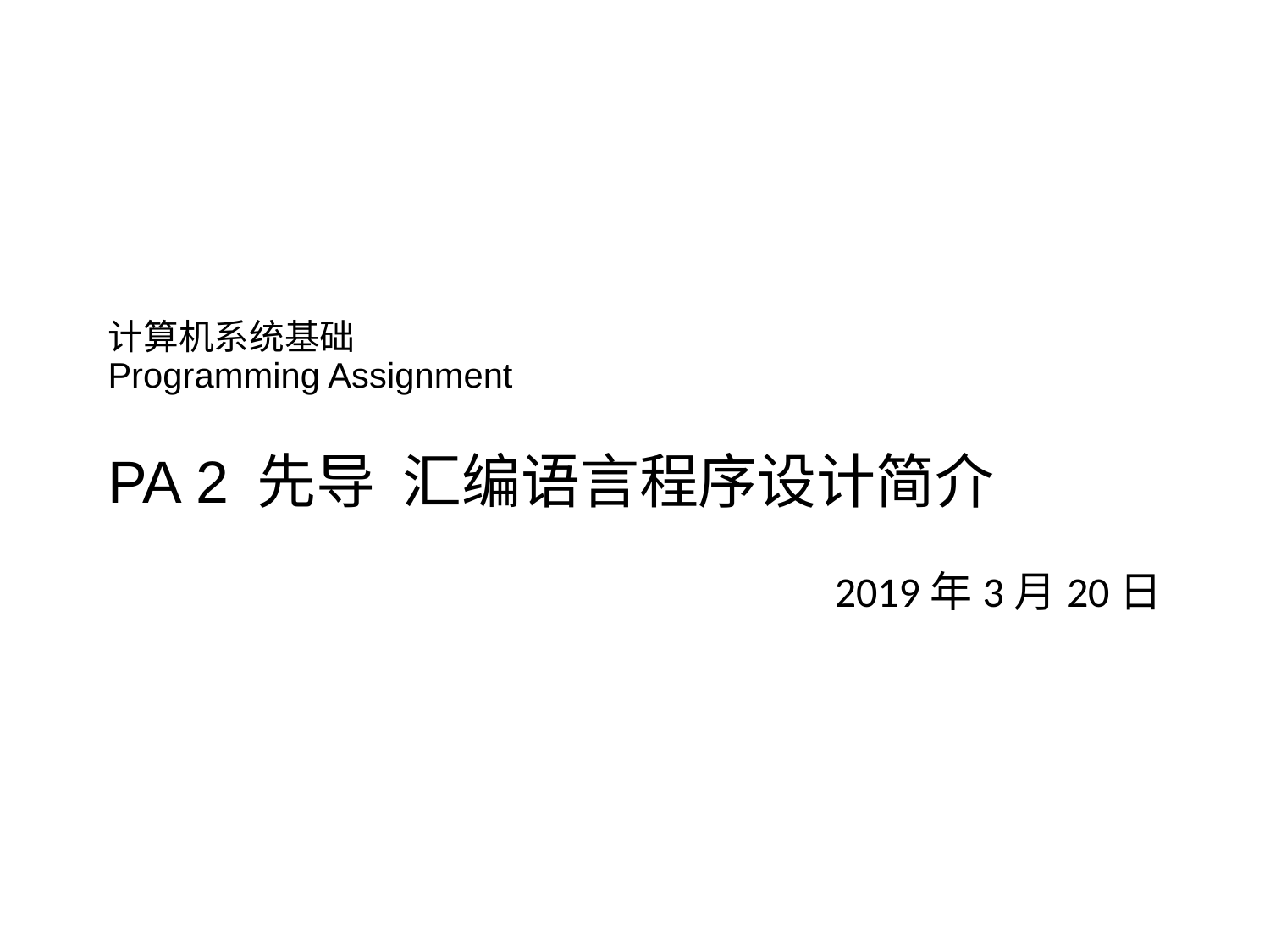

计算机系统基础
Programming Assignment
# PA 2 先导  汇编语言程序设计简介
2019年3月20日